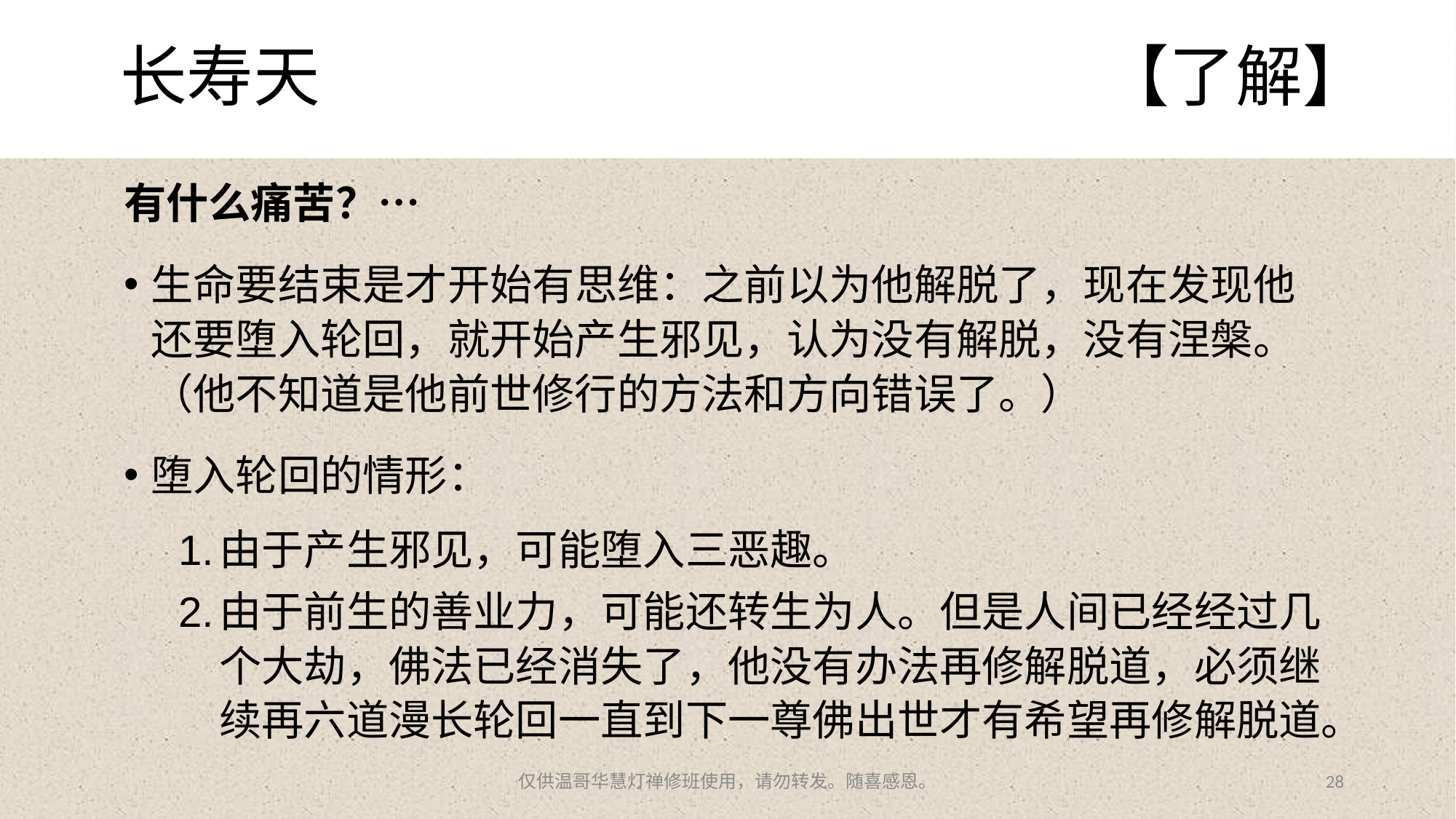

# 长寿天								【了解】
有什么痛苦？…
生命要结束是才开始有思维：之前以为他解脱了，现在发现他还要堕入轮回，就开始产生邪见，认为没有解脱，没有涅槃。（他不知道是他前世修行的方法和方向错误了。）
堕入轮回的情形：
由于产生邪见，可能堕入三恶趣。
由于前生的善业力，可能还转生为人。但是人间已经经过几个大劫，佛法已经消失了，他没有办法再修解脱道，必须继续再六道漫长轮回一直到下一尊佛出世才有希望再修解脱道。

仅供温哥华慧灯禅修班使用，请勿转发。随喜感恩。
28